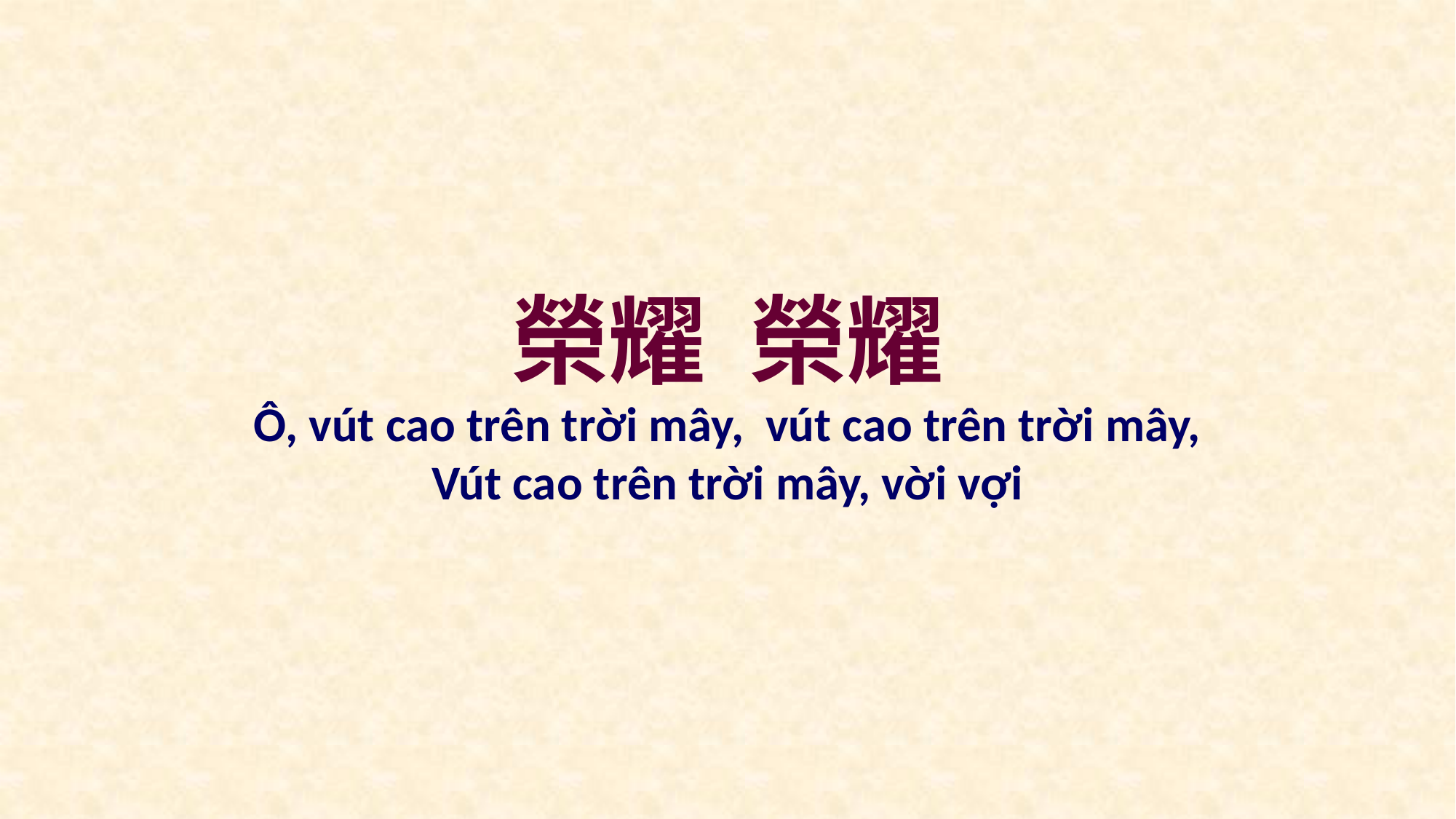

榮耀  榮耀
Ô, vút cao trên trời mây,  vút cao trên trời mây,
Vút cao trên trời mây, vời vợi